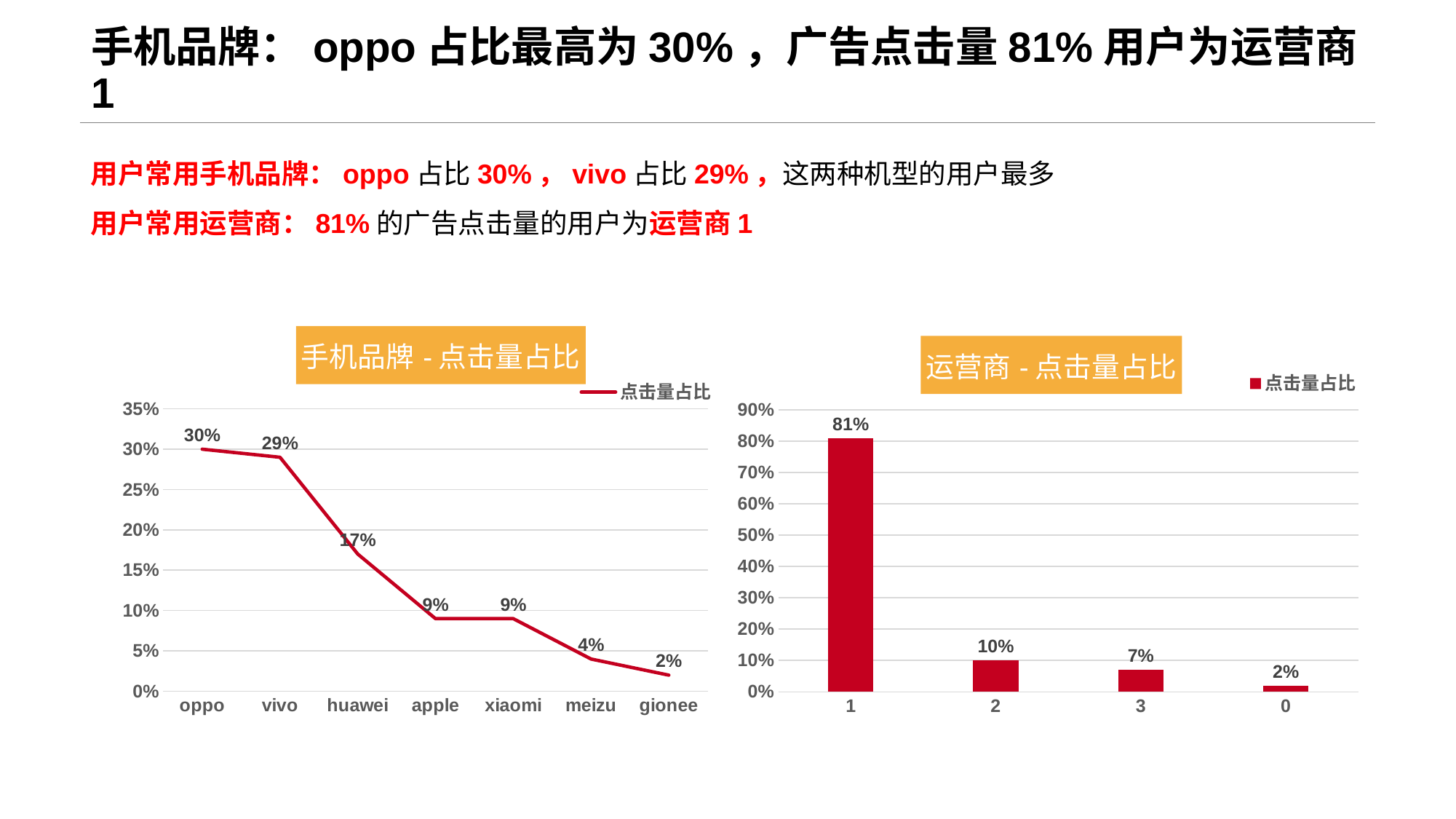

# 手机品牌：oppo占比最高为30%，广告点击量81%用户为运营商1
用户常用手机品牌：oppo占比30%，vivo占比29%，这两种机型的用户最多
用户常用运营商：81%的广告点击量的用户为运营商1

### Chart: 运营商-点击量占比

| Category | 点击量占比 |
|---|---|
| 1 | 0.81 |
| 2 | 0.1 |
| 3 | 0.07 |
| 0 | 0.02 |

### Chart: 手机品牌-点击量占比

| Category | 点击量占比 |
|---|---|
| oppo | 0.3 |
| vivo | 0.29 |
| huawei | 0.17 |
| apple | 0.09 |
| xiaomi | 0.09 |
| meizu | 0.04 |
| gionee | 0.02 |